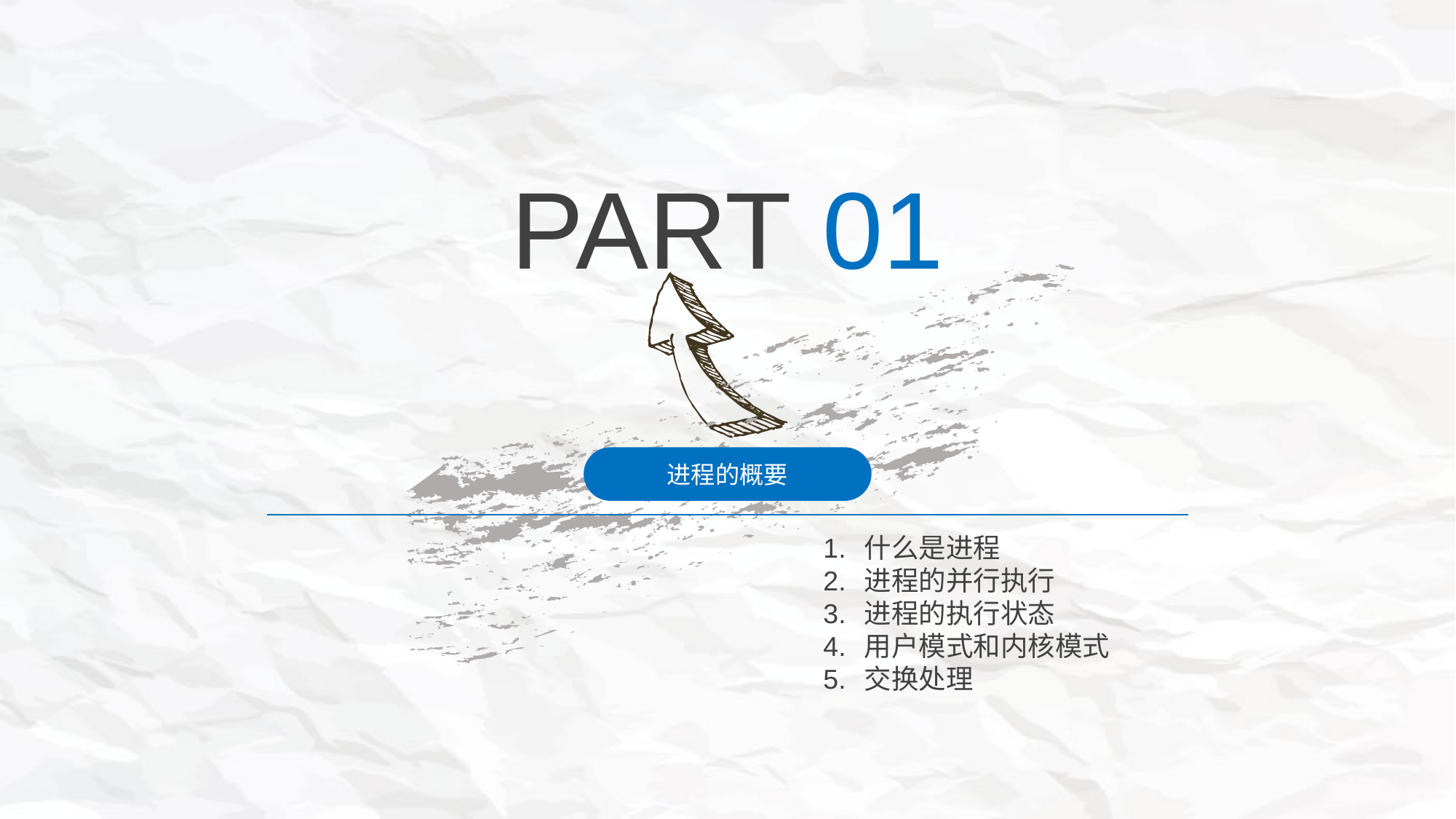

PART 01

进程的概要
什么是进程
进程的并行执行
进程的执行状态
用户模式和内核模式
交换处理